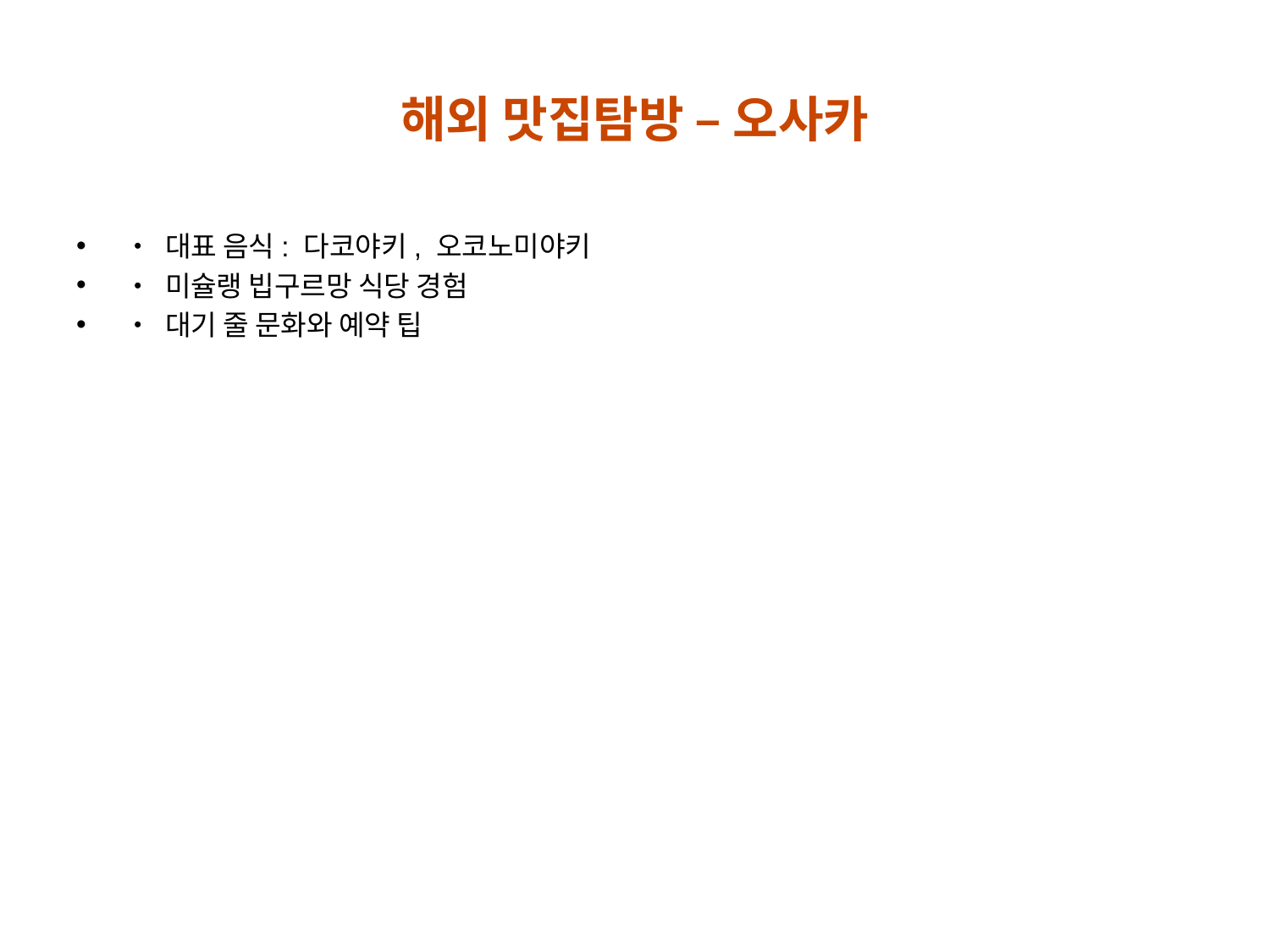

# 해외 맛집탐방 – 오사카
• 대표 음식: 다코야키, 오코노미야키
• 미슐랭 빕구르망 식당 경험
• 대기 줄 문화와 예약 팁